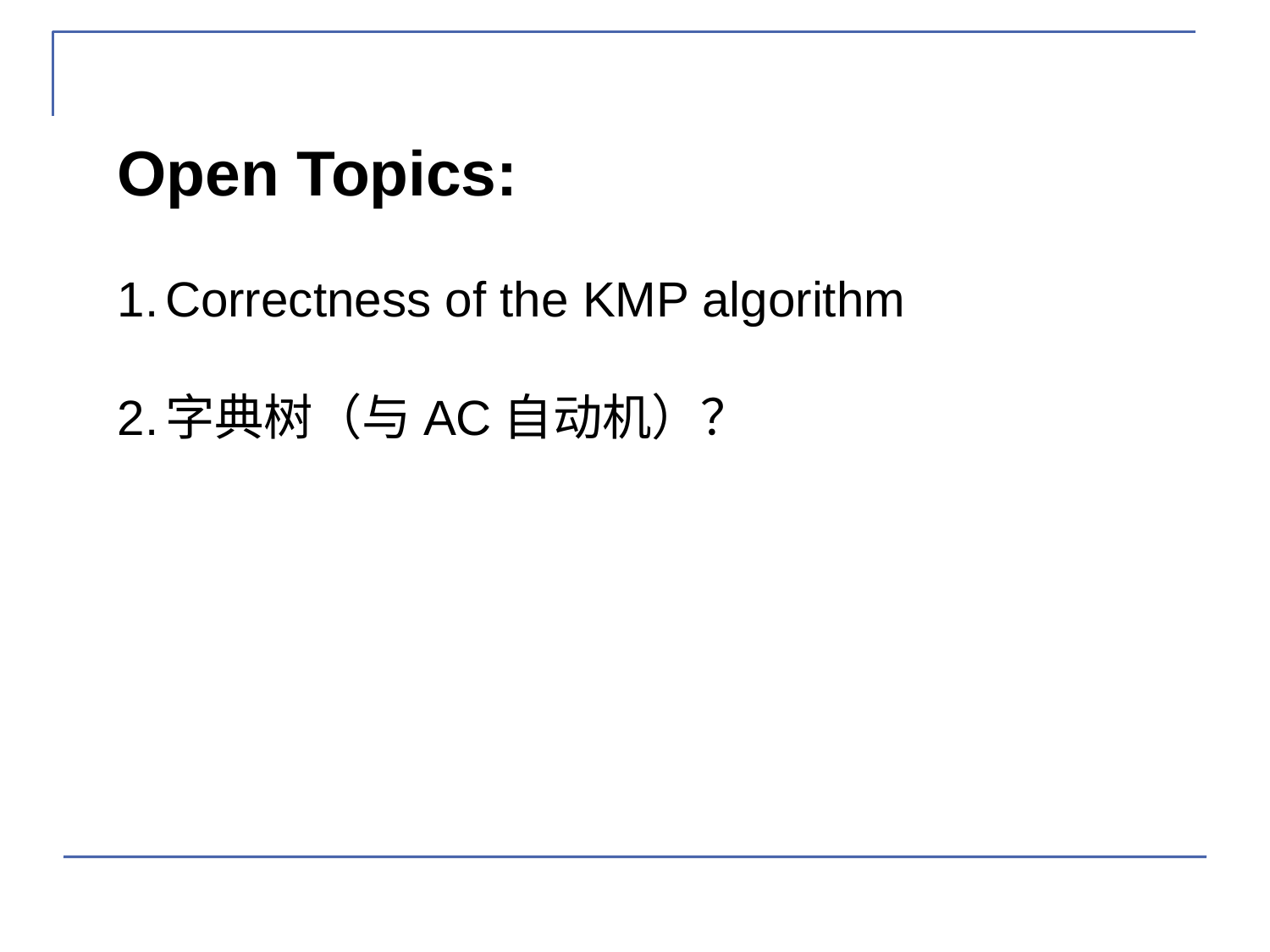

Open Topics:

Correctness of the KMP algorithm

字典树（与AC自动机）？